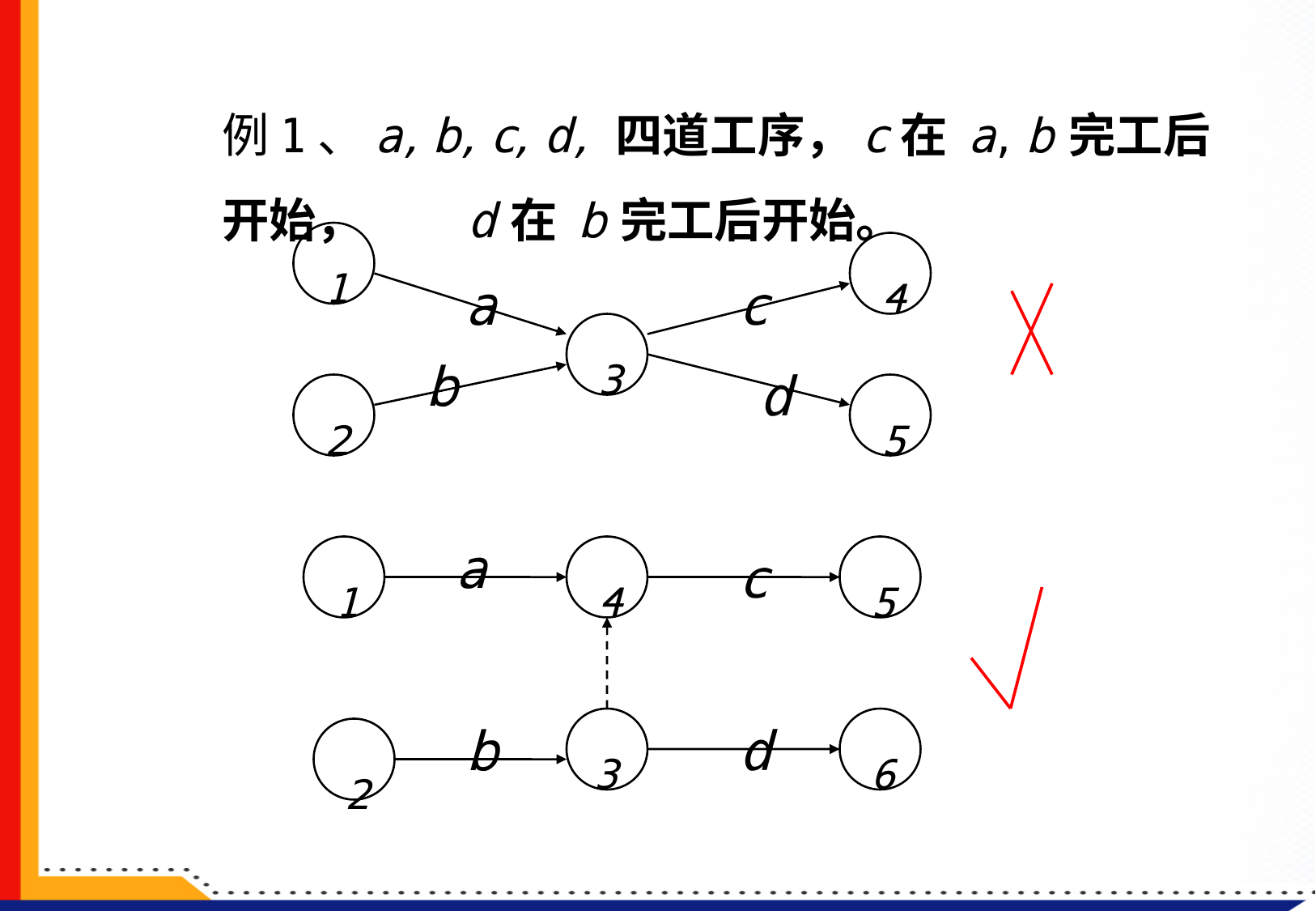

例1、a, b, c, d, 四道工序，c在 a, b完工后开始，　　d在 b完工后开始。

a
c

b

d

1
4
3
2
5

a
c

1
4
5

b
d

3
6
2